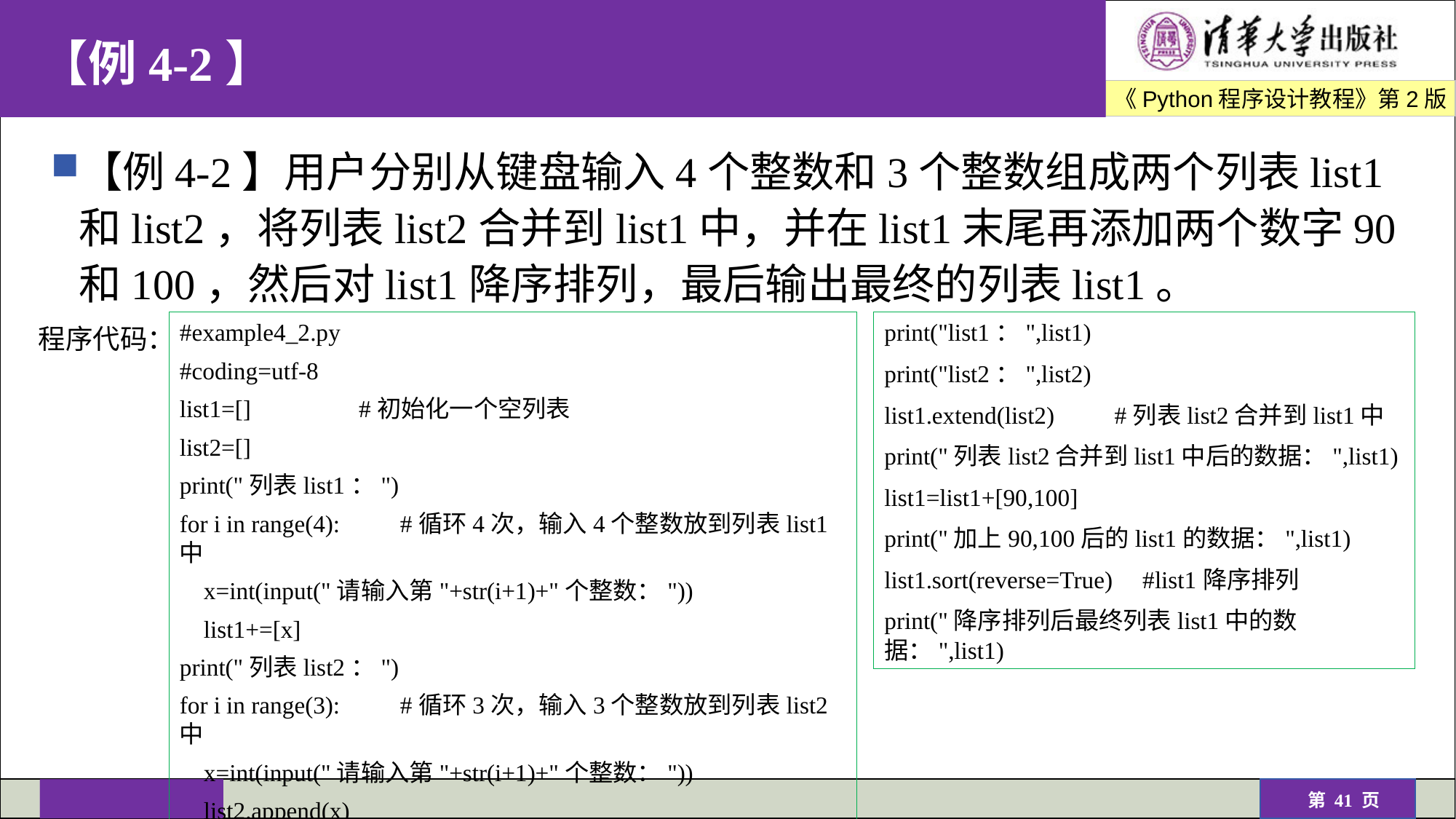

# 【例4-2】
【例4-2】用户分别从键盘输入4个整数和3个整数组成两个列表list1和list2，将列表list2合并到list1中，并在list1末尾再添加两个数字90和100，然后对list1降序排列，最后输出最终的列表list1。
#example4_2.py
#coding=utf-8
list1=[]                  #初始化一个空列表
list2=[]
print("列表list1：")
for i in range(4):          #循环4次，输入4个整数放到列表list1中
    x=int(input("请输入第"+str(i+1)+"个整数："))
    list1+=[x]
print("列表list2：")
for i in range(3):          #循环3次，输入3个整数放到列表list2中
    x=int(input("请输入第"+str(i+1)+"个整数："))
    list2.append(x)
print("list1：",list1)
print("list2：",list2)
list1.extend(list2)          #列表list2合并到list1中
print("列表list2合并到list1中后的数据：",list1)
list1=list1+[90,100]
print("加上90,100后的list1的数据：",list1)
list1.sort(reverse=True)     #list1降序排列
print("降序排列后最终列表list1中的数据：",list1)
程序代码：